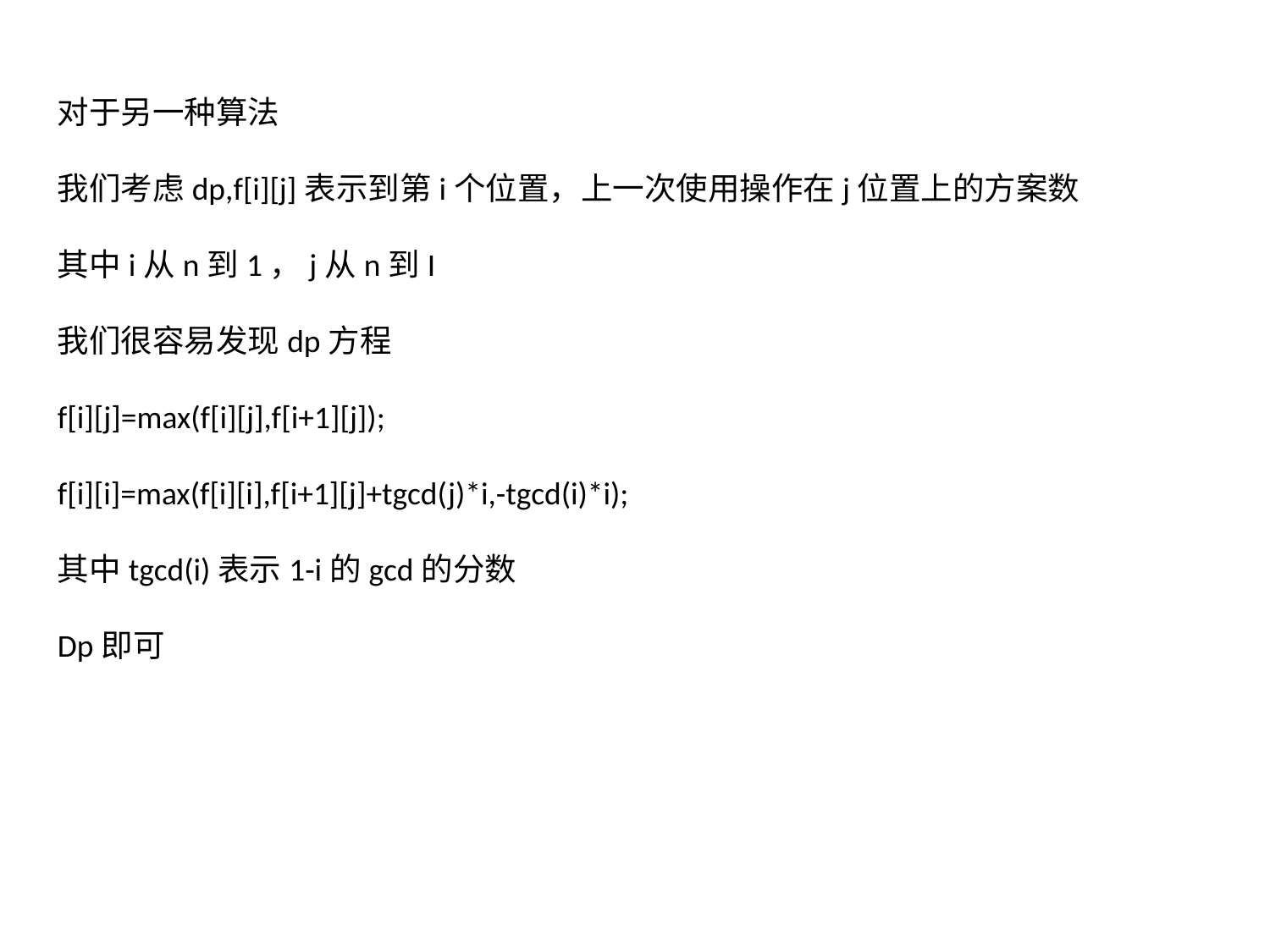

对于另一种算法

我们考虑dp,f[i][j]表示到第i个位置，上一次使用操作在j位置上的方案数

其中i从n到1，j从n到I

我们很容易发现dp方程

f[i][j]=max(f[i][j],f[i+1][j]);

f[i][i]=max(f[i][i],f[i+1][j]+tgcd(j)*i,-tgcd(i)*i);

其中tgcd(i)表示1-i的gcd的分数

Dp即可